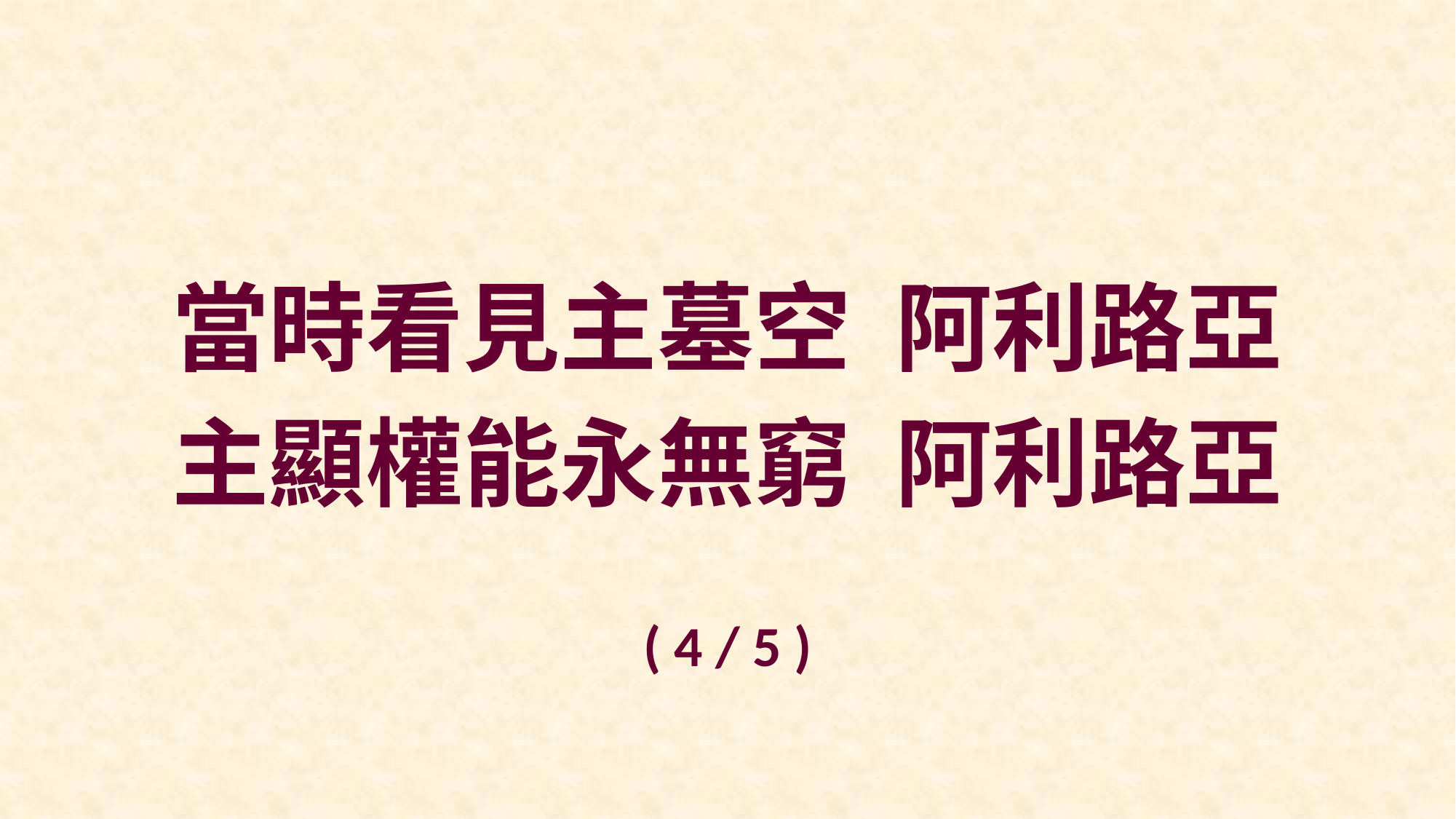

當時看見主墓空  阿利路亞
主顯權能永無窮  阿利路亞
( 4 / 5 )